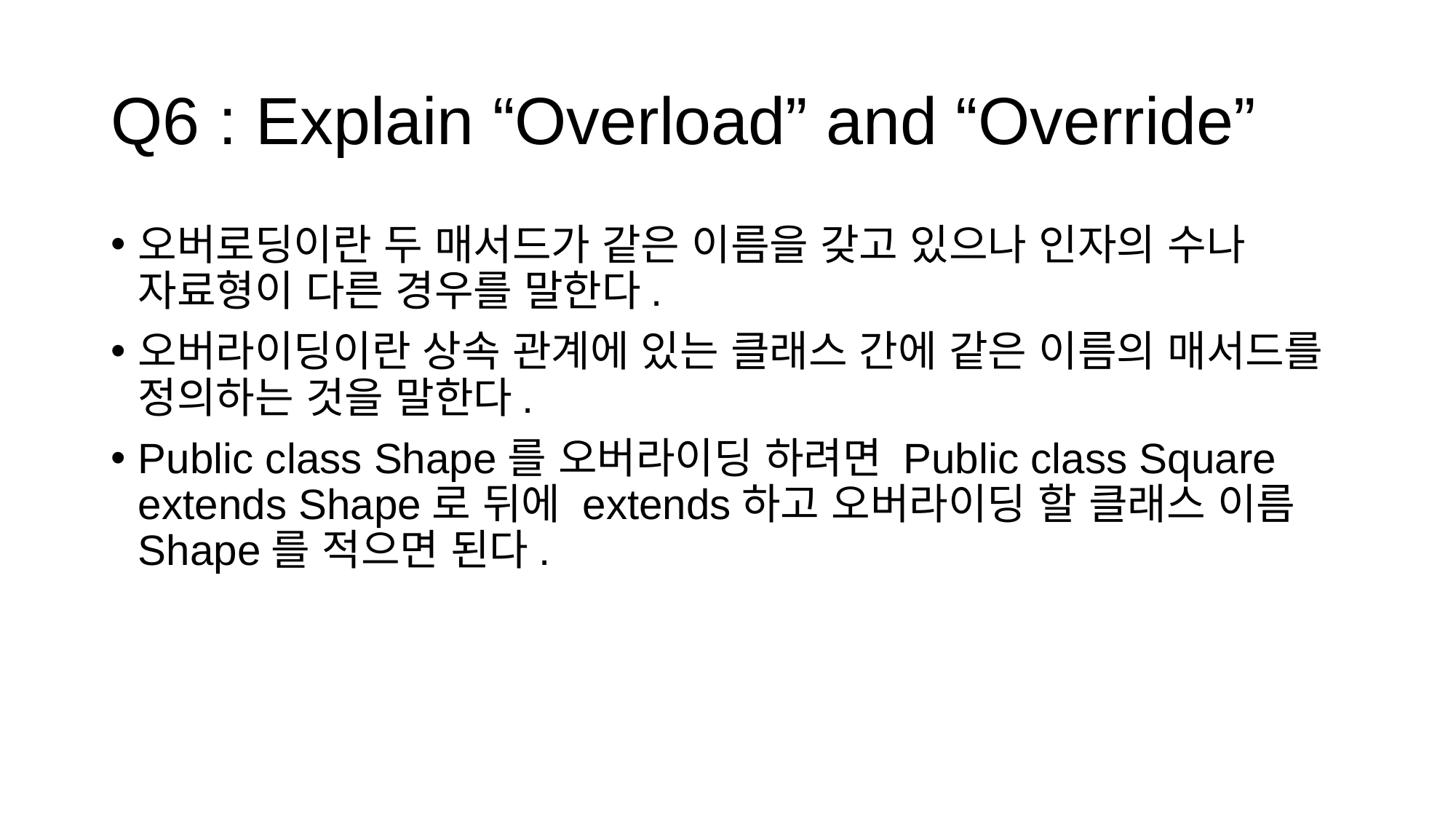

# Q6 : Explain “Overload” and “Override”
오버로딩이란 두 매서드가 같은 이름을 갖고 있으나 인자의 수나 자료형이 다른 경우를 말한다.
오버라이딩이란 상속 관계에 있는 클래스 간에 같은 이름의 매서드를 정의하는 것을 말한다.
Public class Shape를 오버라이딩 하려면 Public class Square extends Shape로 뒤에 extends하고 오버라이딩 할 클래스 이름Shape를 적으면 된다.